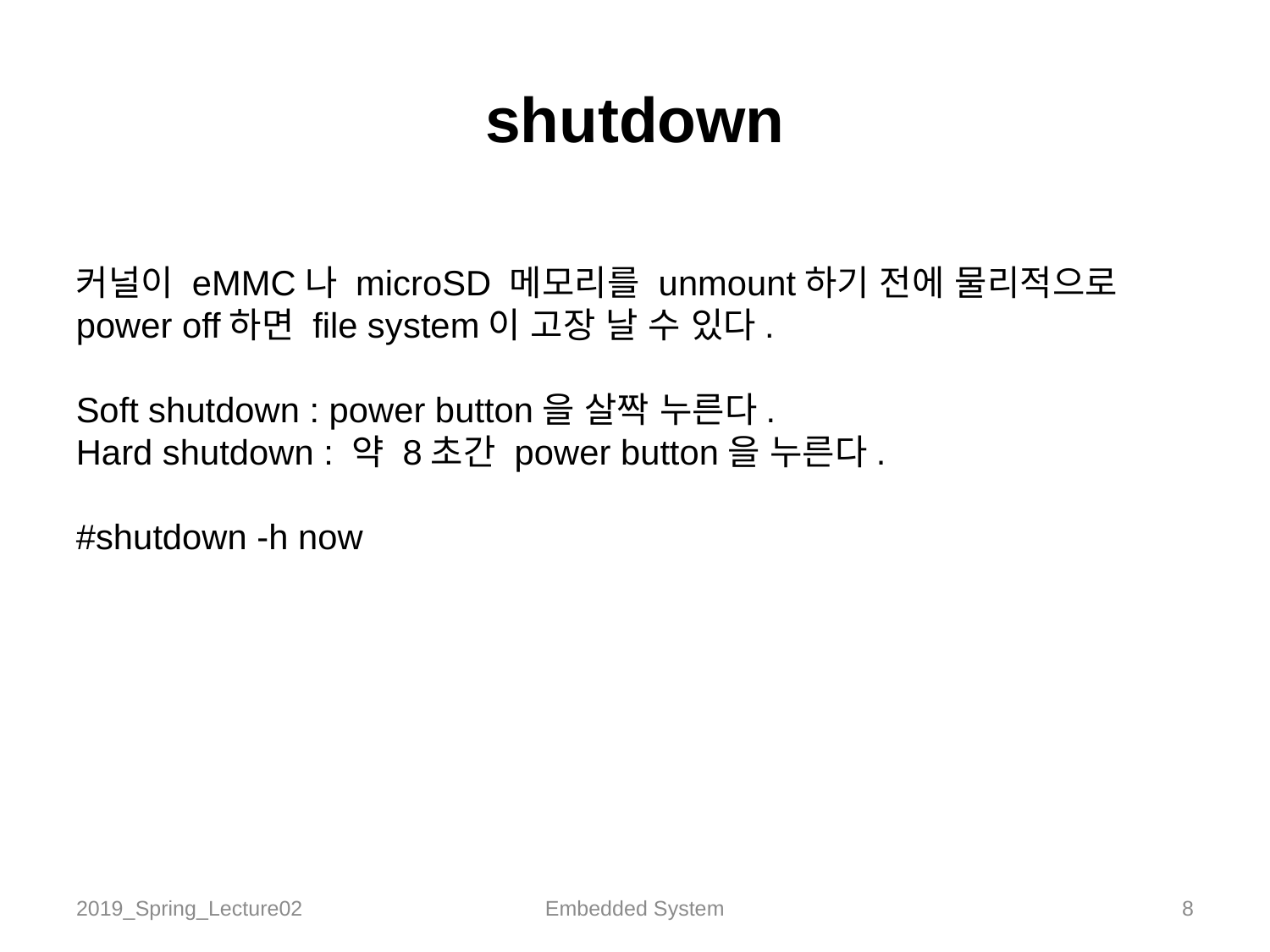

# shutdown

커널이 eMMC나 microSD 메모리를 unmount하기 전에 물리적으로 power off하면 file system이 고장 날 수 있다.

Soft shutdown : power button을 살짝 누른다.
Hard shutdown : 약 8초간 power button을 누른다.

#shutdown -h now

2019_Spring_Lecture02
Embedded System
8